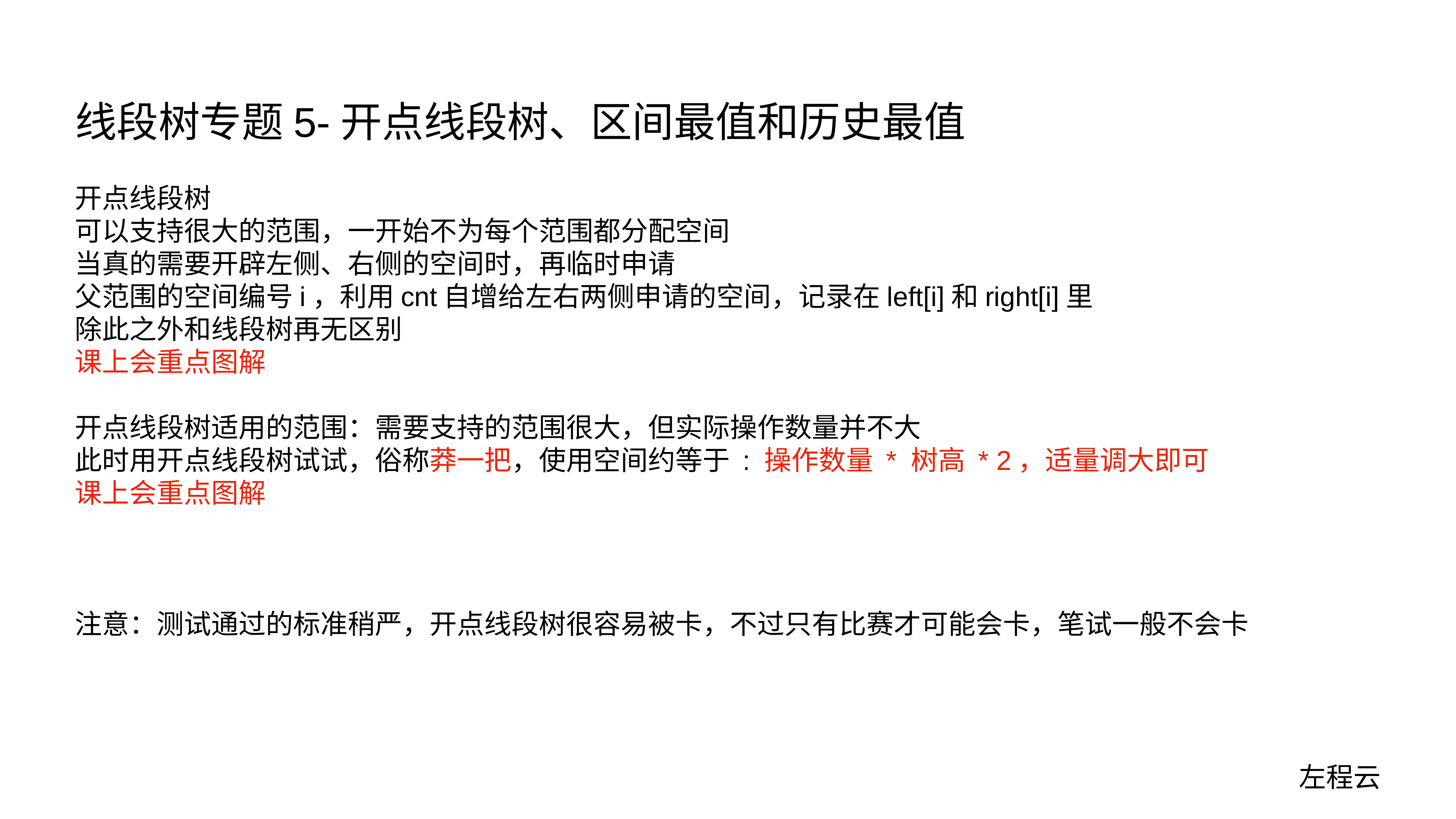

# 线段树专题5-开点线段树、区间最值和历史最值
开点线段树
可以支持很大的范围，一开始不为每个范围都分配空间
当真的需要开辟左侧、右侧的空间时，再临时申请
父范围的空间编号i，利用cnt自增给左右两侧申请的空间，记录在left[i]和right[i]里
除此之外和线段树再无区别
课上会重点图解

开点线段树适用的范围：需要支持的范围很大，但实际操作数量并不大
此时用开点线段树试试，俗称莽一把，使用空间约等于 : 操作数量 * 树高 * 2，适量调大即可
课上会重点图解

注意：测试通过的标准稍严，开点线段树很容易被卡，不过只有比赛才可能会卡，笔试一般不会卡
左程云